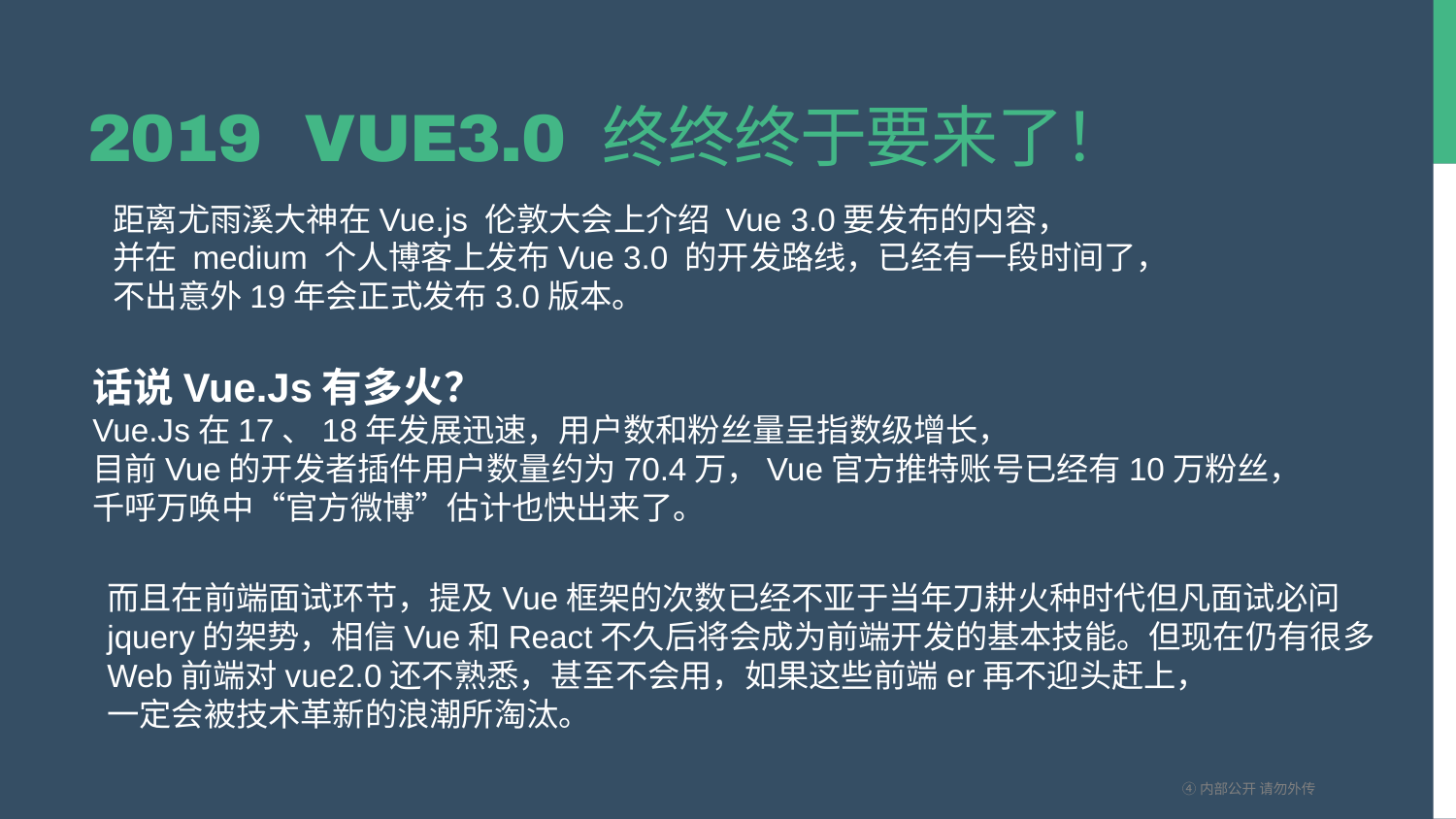

# 2019  Vue3.0 终终终于要来了！
距离尤雨溪大神在Vue.js 伦敦大会上介绍 Vue 3.0要发布的内容，
并在 medium 个人博客上发布Vue 3.0 的开发路线，已经有一段时间了，
不出意外19年会正式发布3.0版本。
话说Vue.Js有多火？
Vue.Js在17、18年发展迅速，用户数和粉丝量呈指数级增长，
目前Vue的开发者插件用户数量约为70.4万，Vue官方推特账号已经有10万粉丝，
千呼万唤中“官方微博”估计也快出来了。
而且在前端面试环节，提及Vue框架的次数已经不亚于当年刀耕火种时代但凡面试必问
jquery的架势，相信Vue和React不久后将会成为前端开发的基本技能。但现在仍有很多
Web前端对vue2.0还不熟悉，甚至不会用，如果这些前端er再不迎头赶上，
一定会被技术革新的浪潮所淘汰。